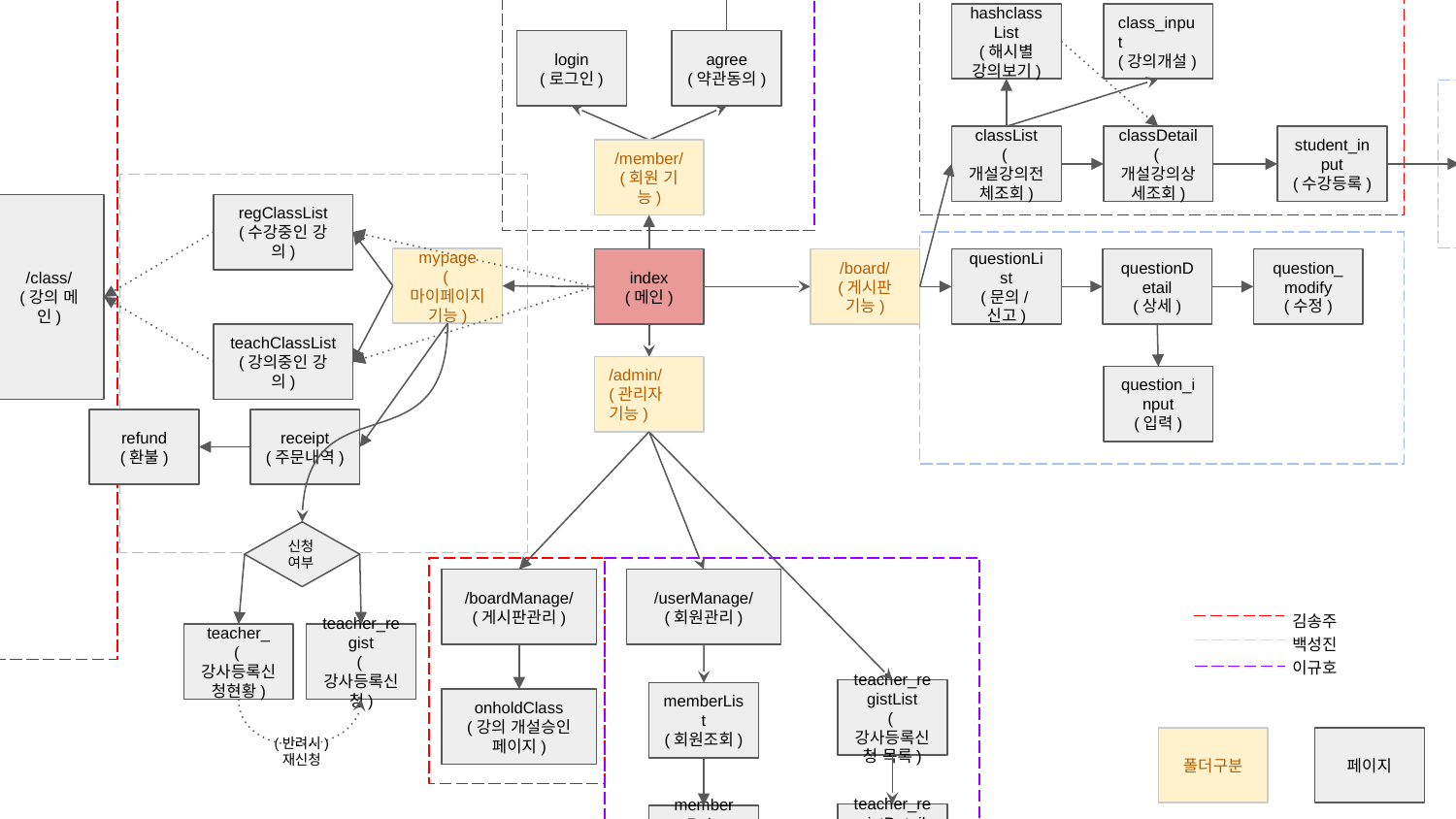

signup
(회원가입)

visitInput
(출결등록)

hashclassList
(해시별 강의보기)
class_input
(강의개설)
memoModify
(필기수정)
agree
(약관동의)
login
(로그인)

memoDetail
(필기상세)
/student/
(수강생)
classList
(개설강의전체조회)
classDetail
(개설강의상세조회)
student_input
(수강등록)
payment
(결제)
receipt
(주문내역)
/member/
(회원 기능)

/class/
(강의 메인)
regClassList
(수강중인 강의)
memoList
(필기리스트)
memoInput
(필기입력)

mypage
(마이페이지 기능)
question_modify
(수정)
index
(메인)
/board/
(게시판 기능)
questionList
(문의/신고)
questionDetail
(상세)
docList
(강의자료리스트)
docInput
(강의입력)
teachClassList
(강의중인 강의)
/admin/
(관리자 기능)
question_input
(입력)
docDetail
(강의자료상세)
/teacher/
(강사)
refund
(환불)
receipt
(주문내역)
docModify
(강의수정)
신청여부
visitList
(출결조회)

/boardManage/
(게시판관리)
/userManage/
(회원관리)
김송주
백성진
이규호
teacher_
(강사등록신청현황)
teacher_regist
(강사등록신청)
teacher_registList
(강사등록신청 목록)
memberList
(회원조회)
onholdClass
(강의 개설승인 페이지)
(반려시)
재신청
폴더구분
페이지
teacher_registDetail
(강사등록신청상세
member
Role
(회원권한변경)
승인 시, 해당 회원 권한이 강사로 변경